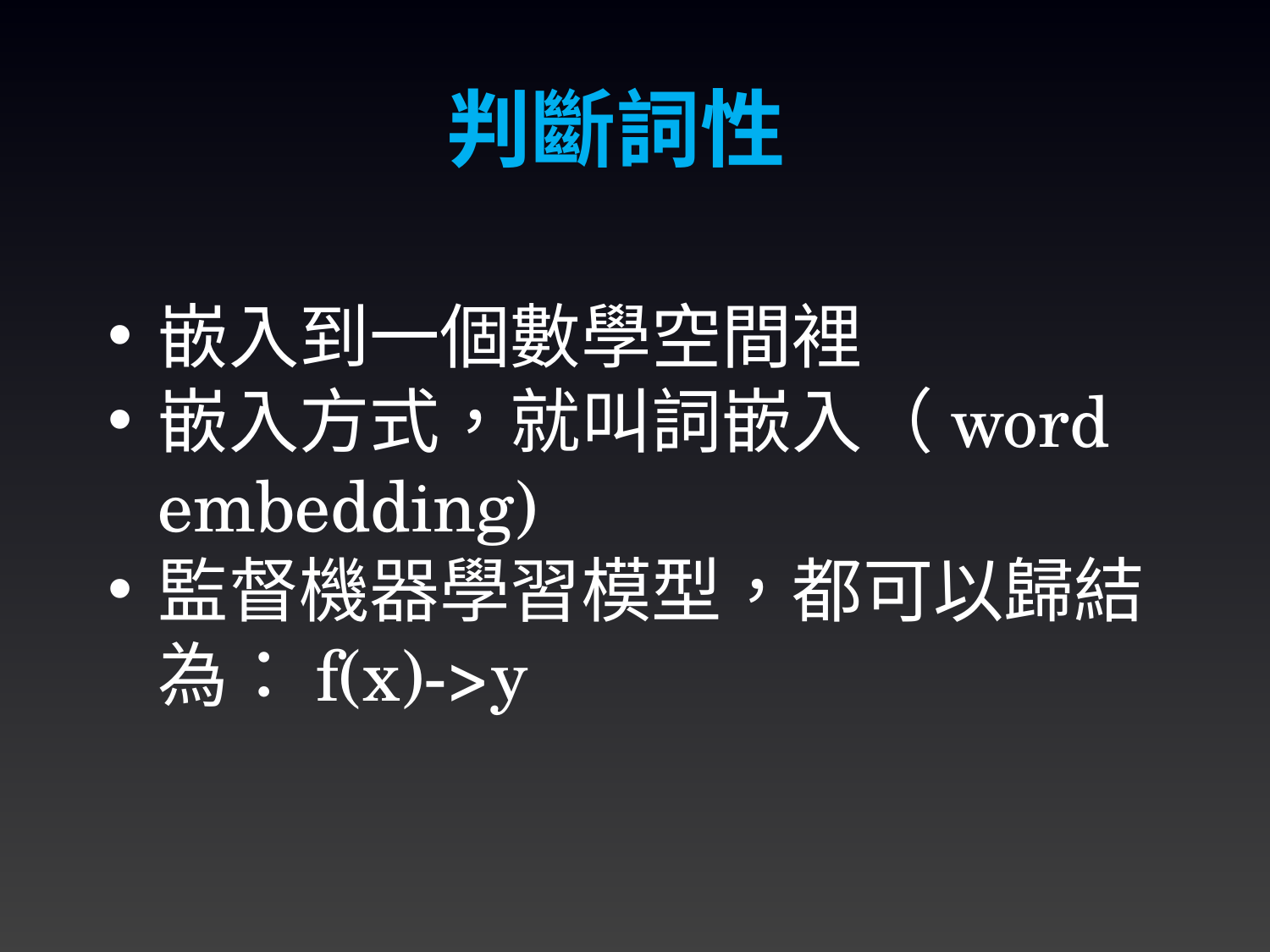

判斷詞性
嵌入到一個數學空間裡
嵌入方式，就叫詞嵌入（word embedding)
監督機器學習模型，都可以歸結為：f(x)->y